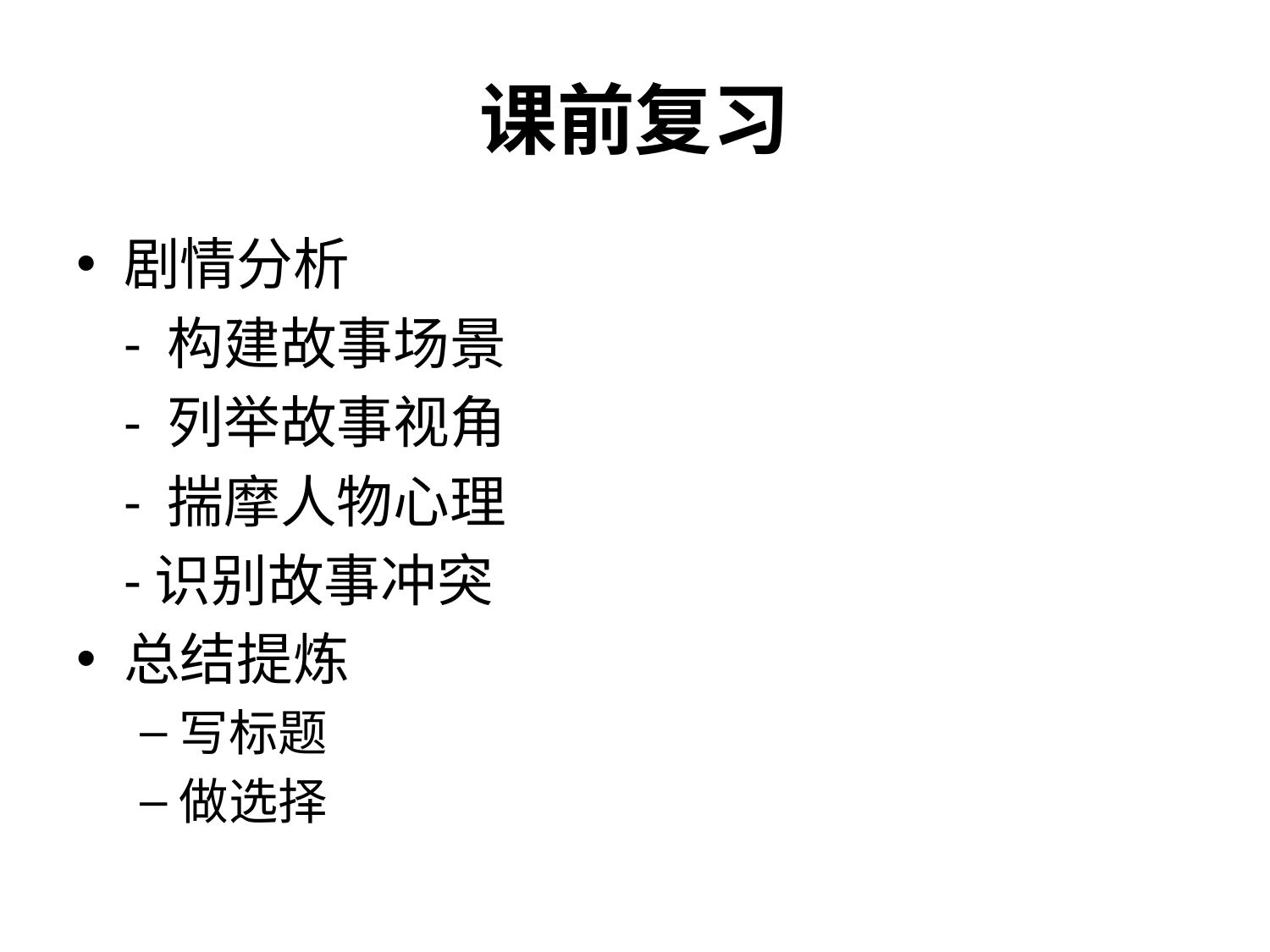

# 课前复习
剧情分析
	- 构建故事场景
	- 列举故事视角
	- 揣摩人物心理
	-识别故事冲突
总结提炼
写标题
做选择